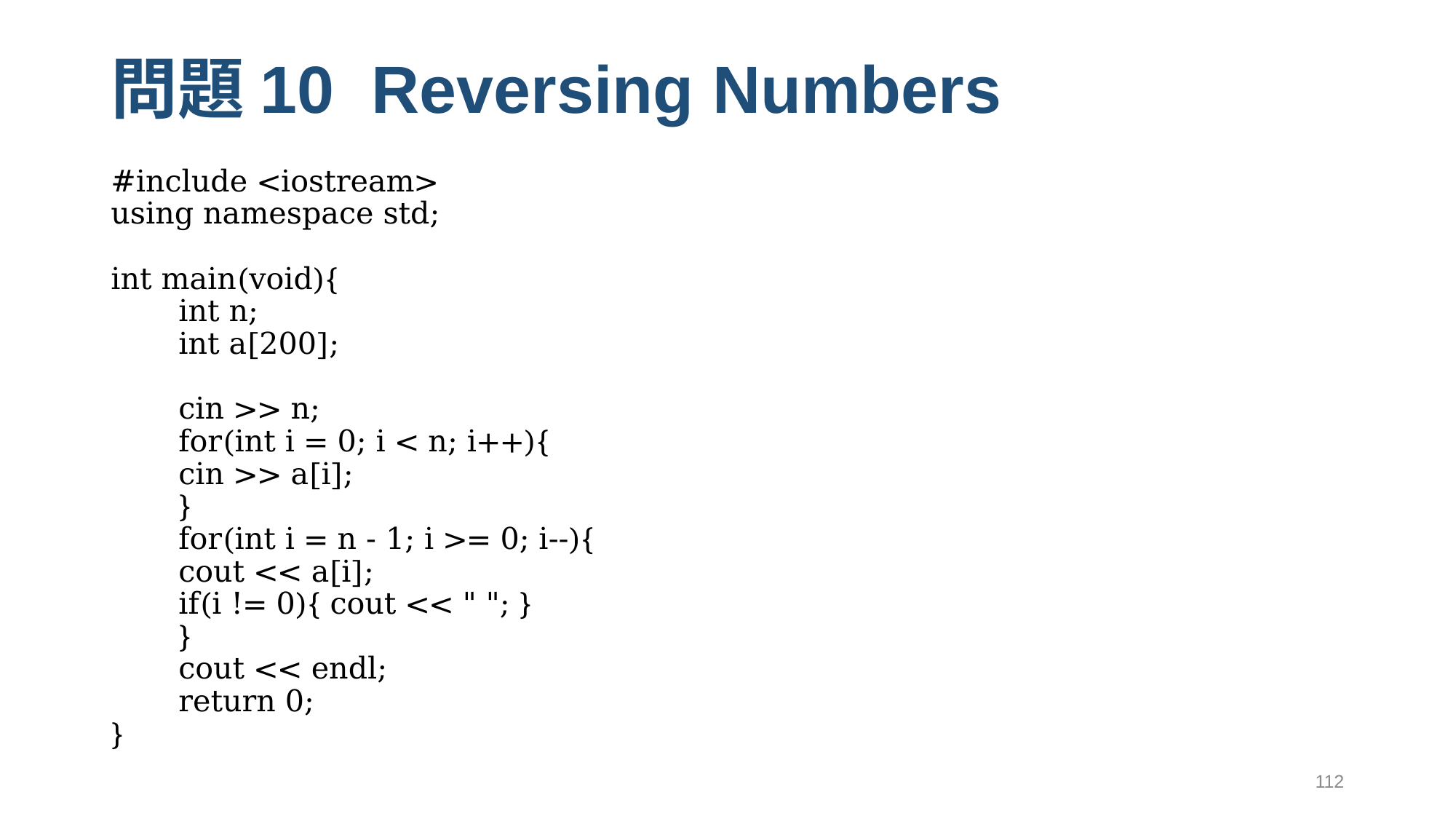

# 問題10  Reversing Numbers
#include <iostream>
using namespace std;
int main(void){
	int n;
	int a[200];
	cin >> n;
	for(int i = 0; i < n; i++){
		cin >> a[i];
	}
	for(int i = n - 1; i >= 0; i--){
		cout << a[i];
		if(i != 0){ cout << " "; }
	}
	cout << endl;
	return 0;
}
112